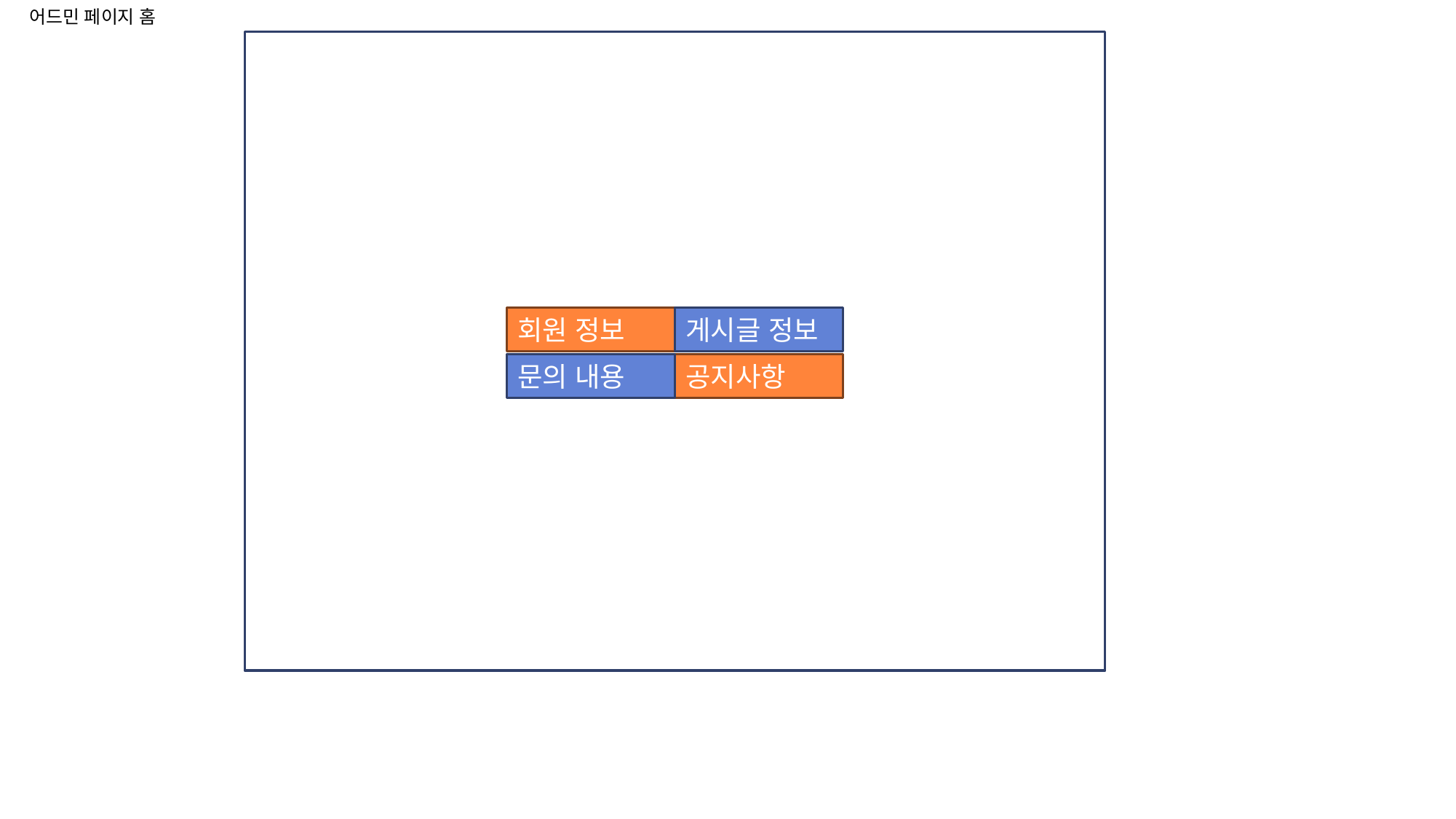

어드민 페이지 홈

회원 정보
게시글 정보
문의 내용
공지사항